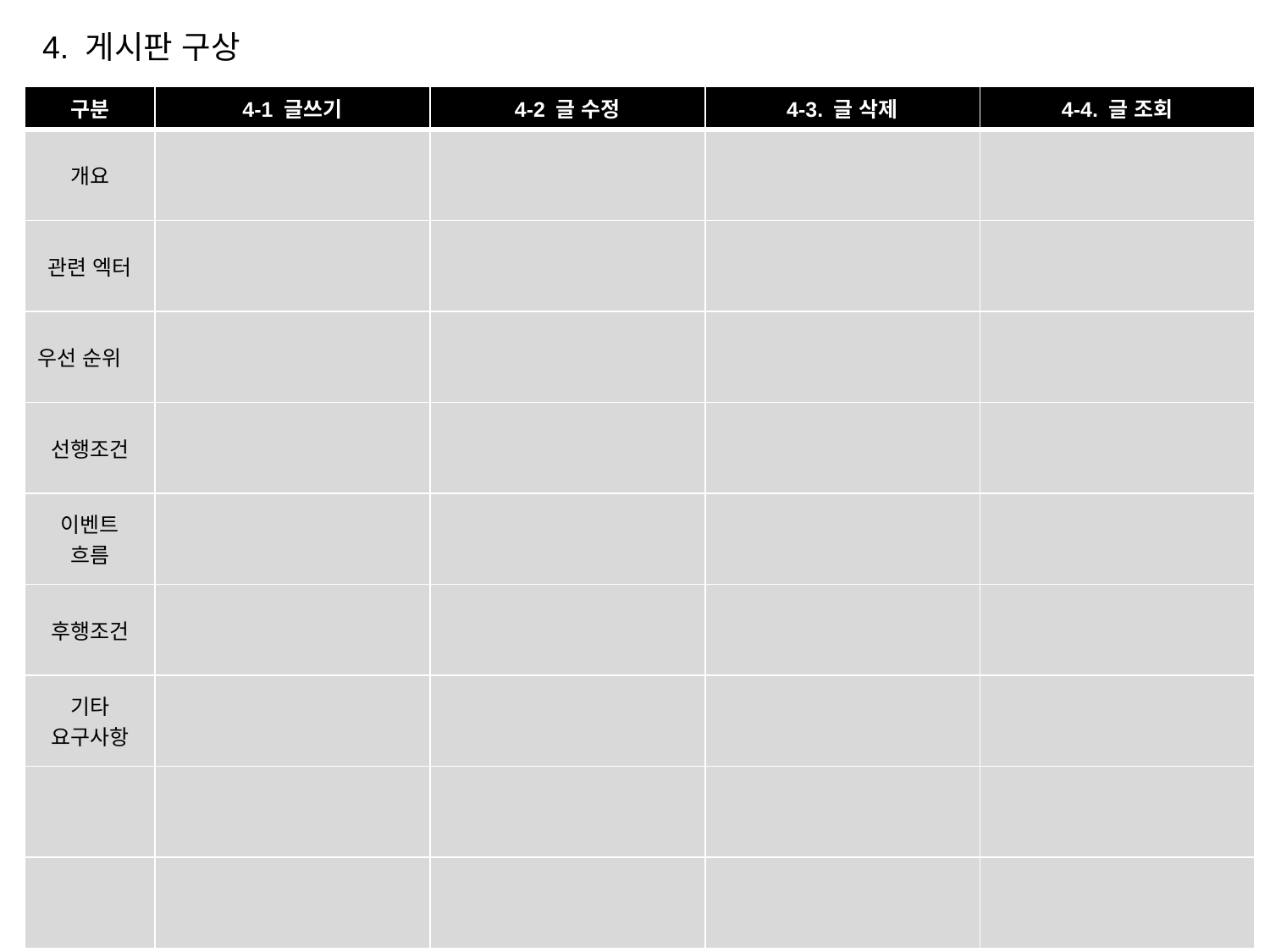

4. 게시판 구상
| 구분 | 4-1 글쓰기 | 4-2 글 수정 | 4-3. 글 삭제 | 4-4. 글 조회 |
| --- | --- | --- | --- | --- |
| 개요 |  |  |  |  |
| 관련 엑터 |  |  |  |  |
| 우선 순위 |  |  |  |  |
| 선행조건 |  |  |  |  |
| 이벤트 흐름 |  |  |  |  |
| 후행조건 |  |  |  |  |
| 기타 요구사항 |  |  |  |  |
|  |  |  |  |  |
|  |  |  |  |  |